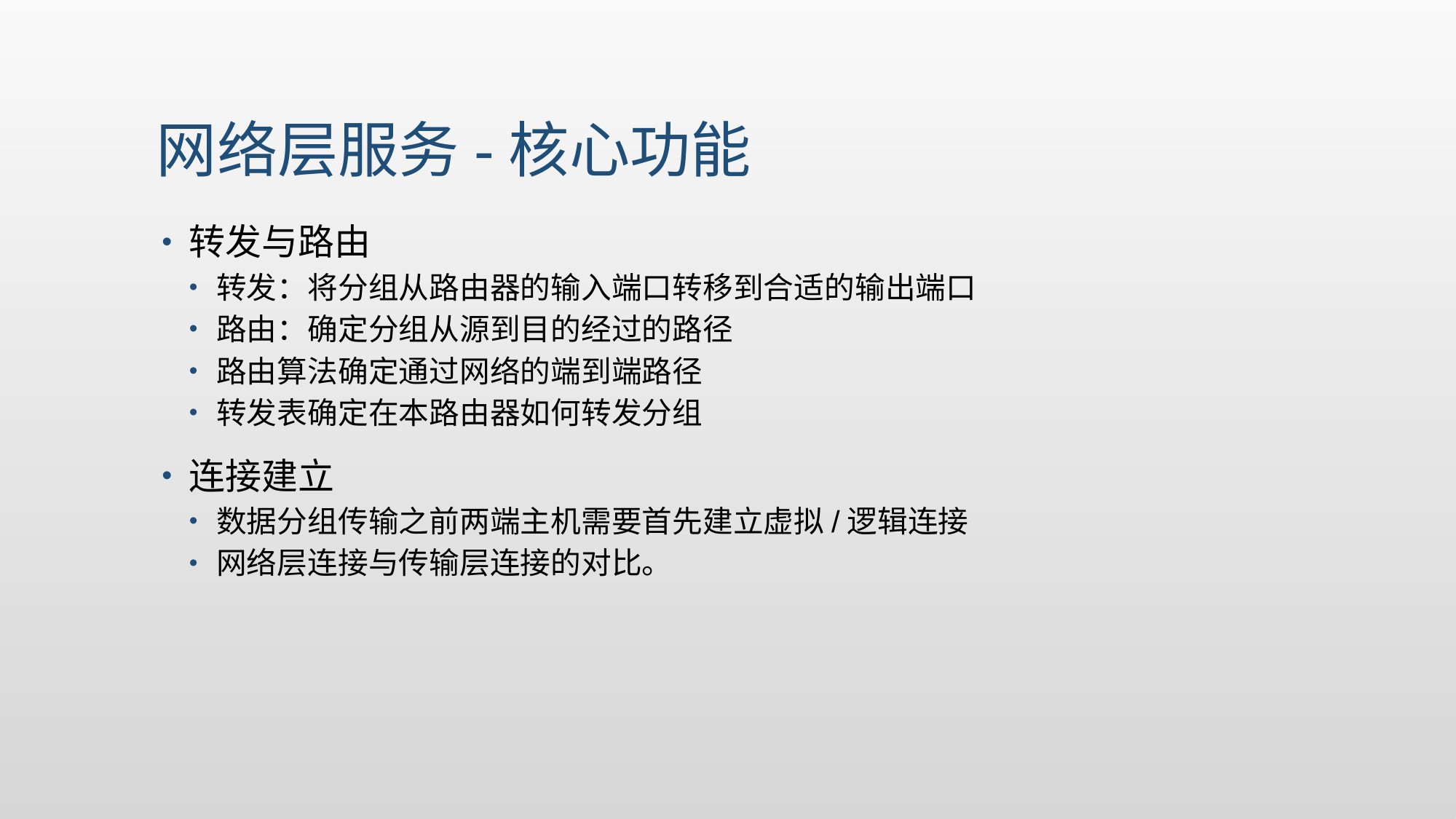

# 网络层服务-核心功能
转发与路由
转发：将分组从路由器的输入端口转移到合适的输出端口
路由：确定分组从源到目的经过的路径
路由算法确定通过网络的端到端路径
转发表确定在本路由器如何转发分组
连接建立
数据分组传输之前两端主机需要首先建立虚拟/逻辑连接
网络层连接与传输层连接的对比。